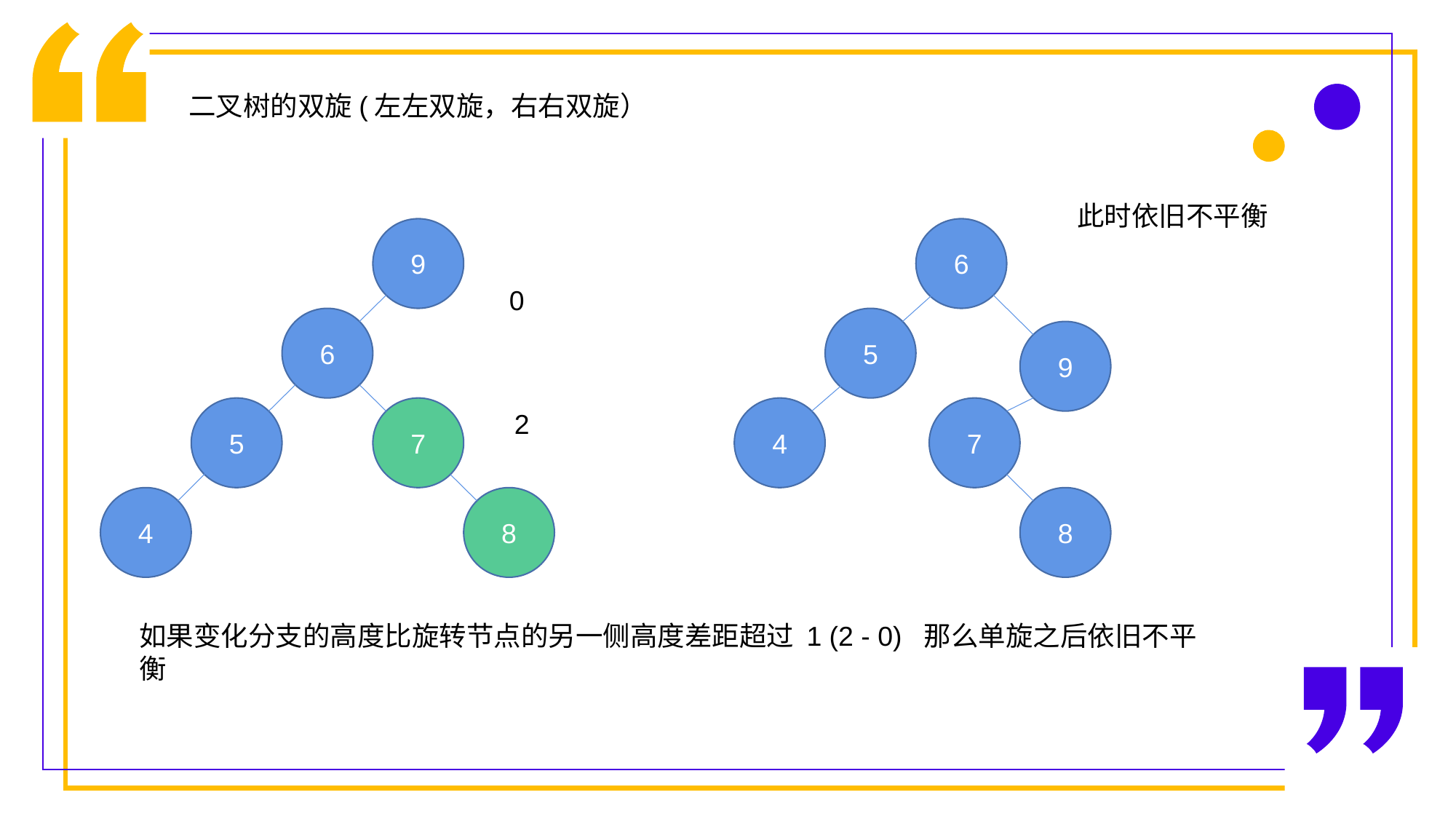

二叉树的双旋(左左双旋，右右双旋）

此时依旧不平衡
9
6
0
6
5
9
5
7
4
7
2
4
8
8
如果变化分支的高度比旋转节点的另一侧高度差距超过 1 (2 - 0)  那么单旋之后依旧不平衡